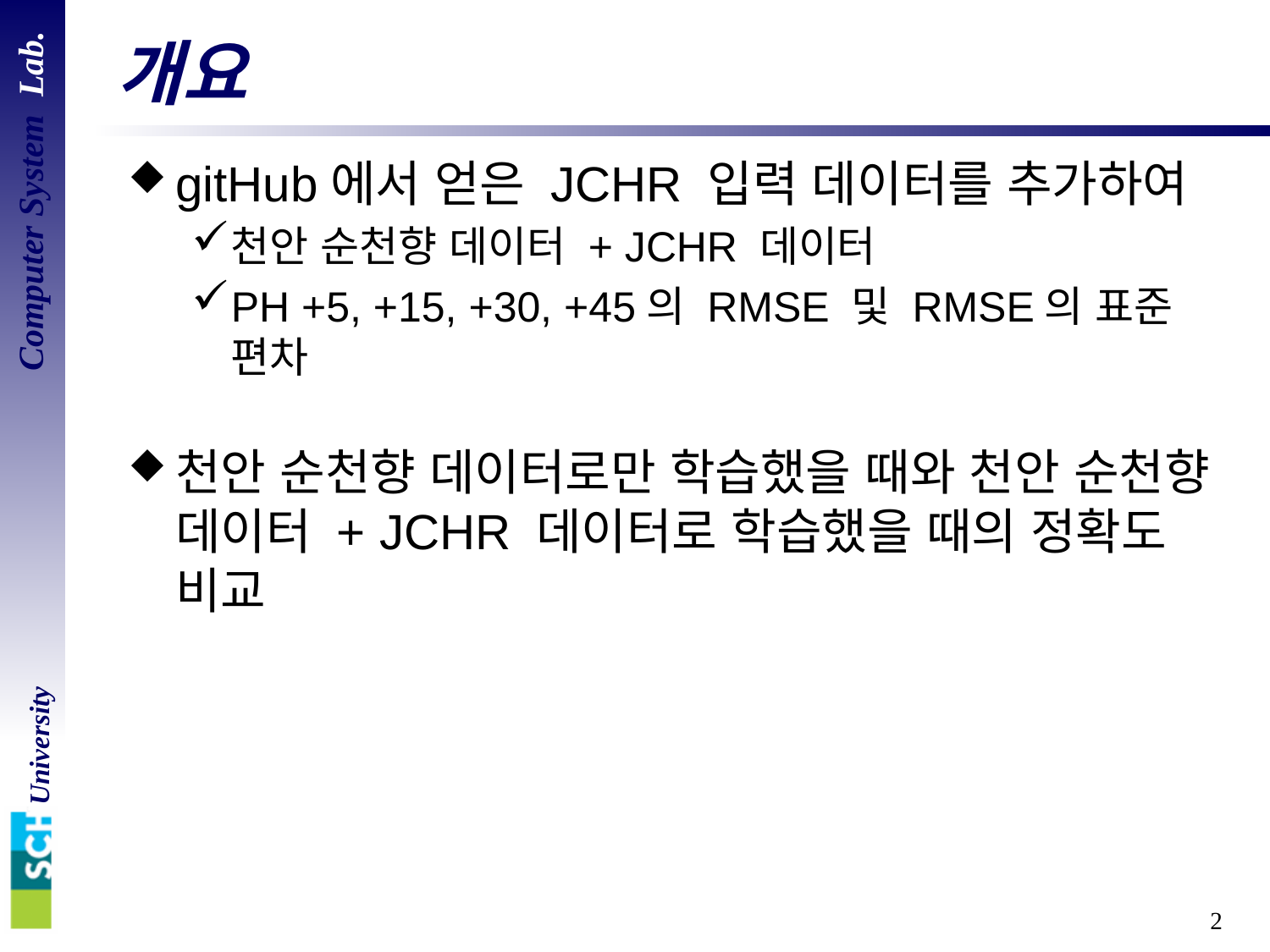

# 개요

gitHub에서 얻은 JCHR 입력 데이터를 추가하여
천안 순천향 데이터 + JCHR 데이터
PH +5, +15, +30, +45의 RMSE 및 RMSE의 표준 편차
천안 순천향 데이터로만 학습했을 때와 천안 순천향 데이터 + JCHR 데이터로 학습했을 때의 정확도 비교